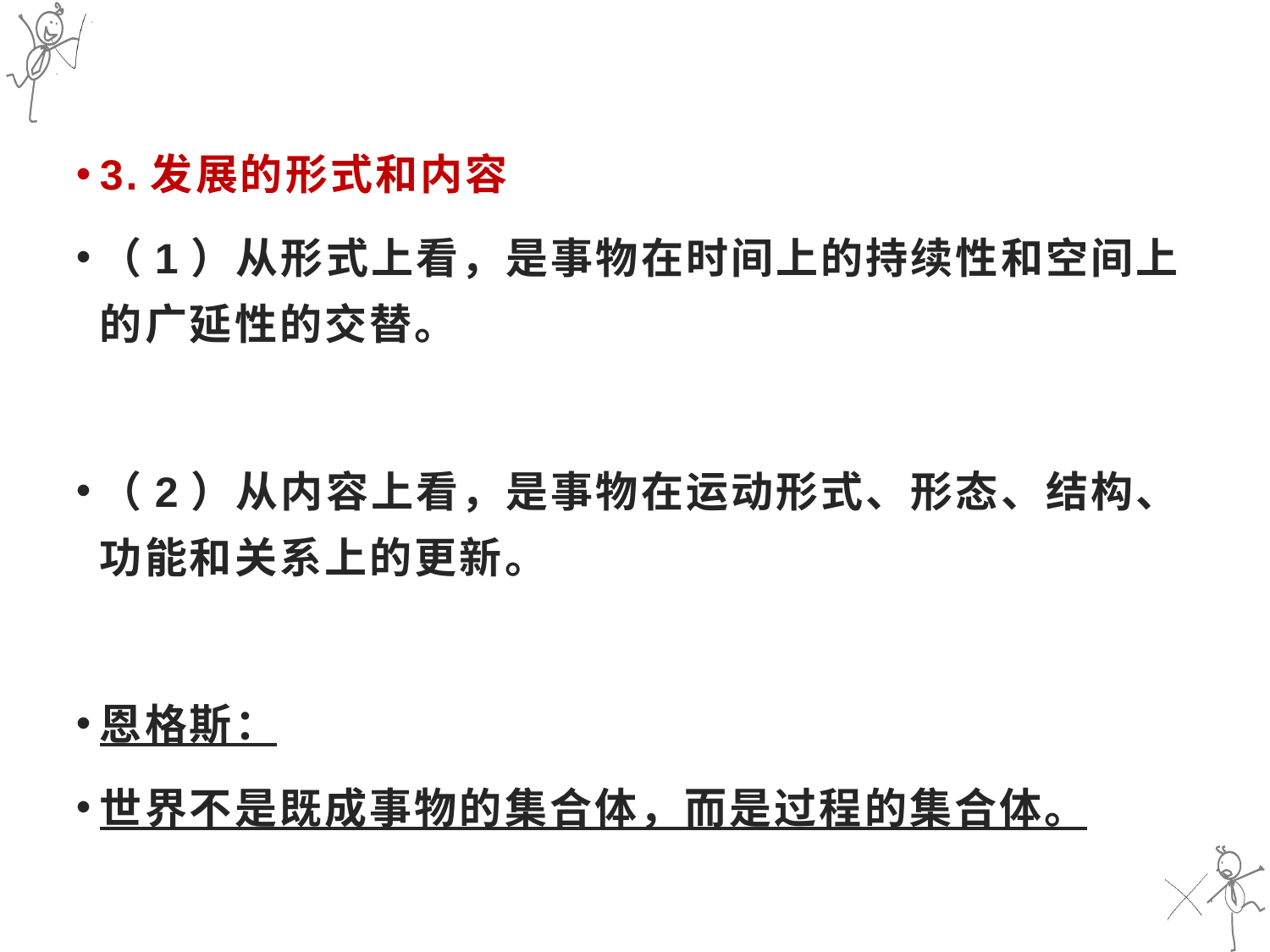

3.发展的形式和内容
（1）从形式上看，是事物在时间上的持续性和空间上的广延性的交替。

（2）从内容上看，是事物在运动形式、形态、结构、功能和关系上的更新。

恩格斯：
世界不是既成事物的集合体，而是过程的集合体。